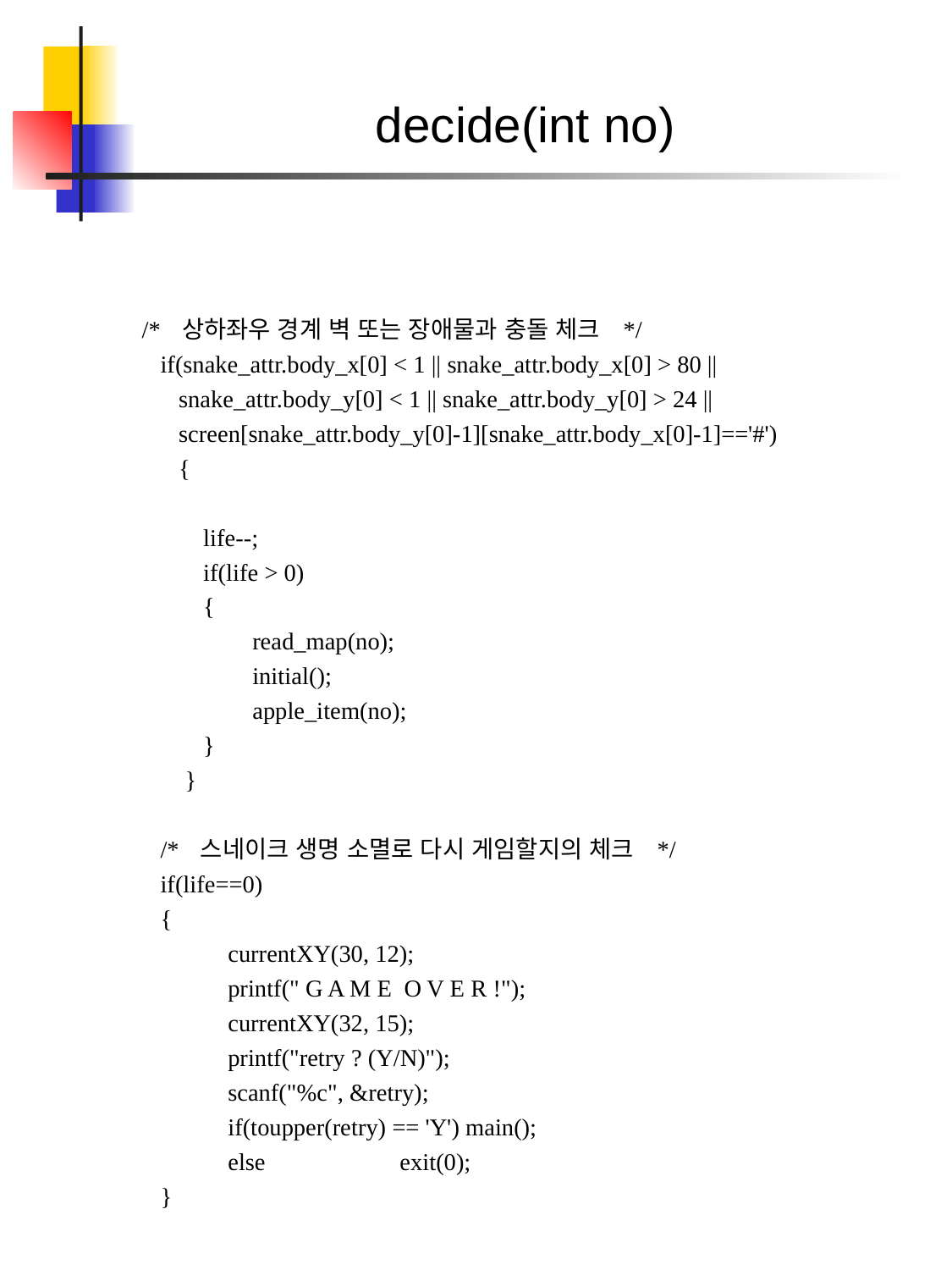

# decide(int no)
 /*   상하좌우 경계 벽 또는 장애물과 충돌 체크   */
    if(snake_attr.body_x[0] < 1 || snake_attr.body_x[0] > 80 ||
       snake_attr.body_y[0] < 1 || snake_attr.body_y[0] > 24 ||
       screen[snake_attr.body_y[0]-1][snake_attr.body_x[0]-1]=='#')
       {

           life--;
           if(life > 0)
           {
                   read_map(no);
                   initial();
                   apple_item(no);
           }
        }

    /*   스네이크 생명 소멸로 다시 게임할지의 체크   */
    if(life==0)
    {
               currentXY(30, 12);
               printf(" G A M E  O V E R !");
               currentXY(32, 15);
               printf("retry ? (Y/N)");
               scanf("%c", &retry);
               if(toupper(retry) == 'Y') main();
               else                      exit(0);
    }